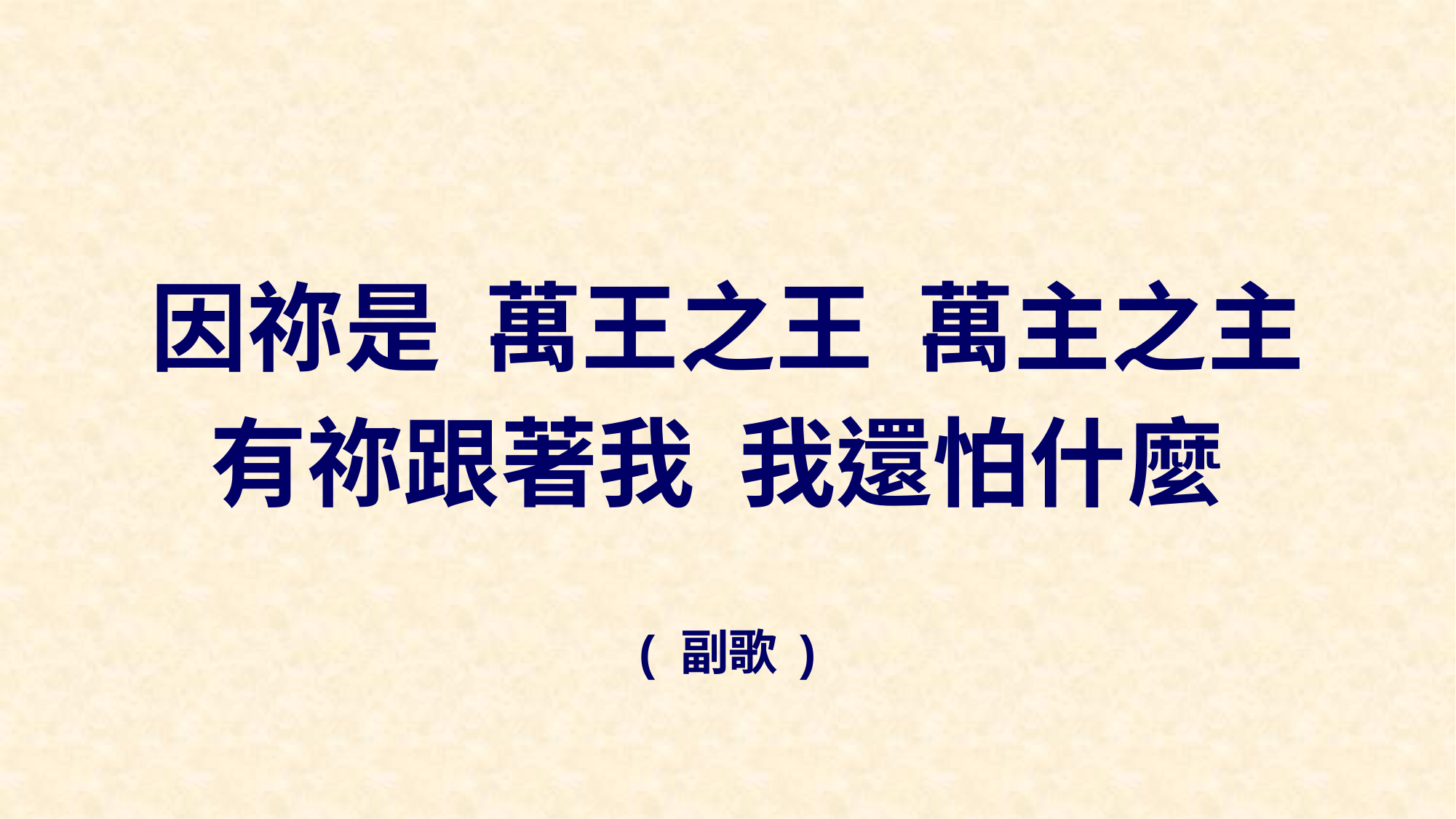

因祢是  萬王之王  萬主之主
有祢跟著我  我還怕什麼
( 副歌 )